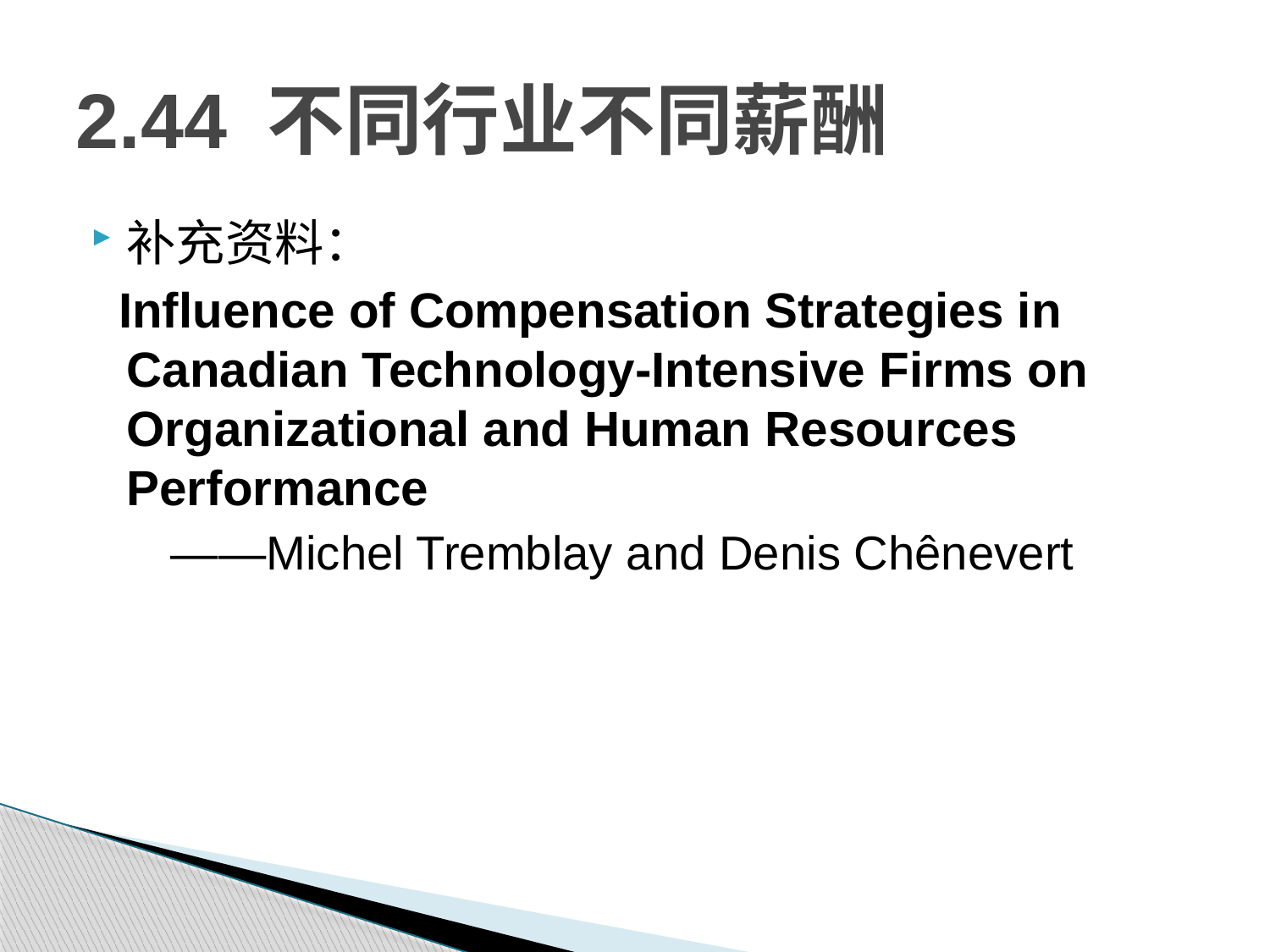

# 2.44 不同行业不同薪酬
补充资料：
  Influence of Compensation Strategies in Canadian Technology-Intensive Firms on Organizational and Human Resources Performance
      ——Michel Tremblay and Denis Chênevert